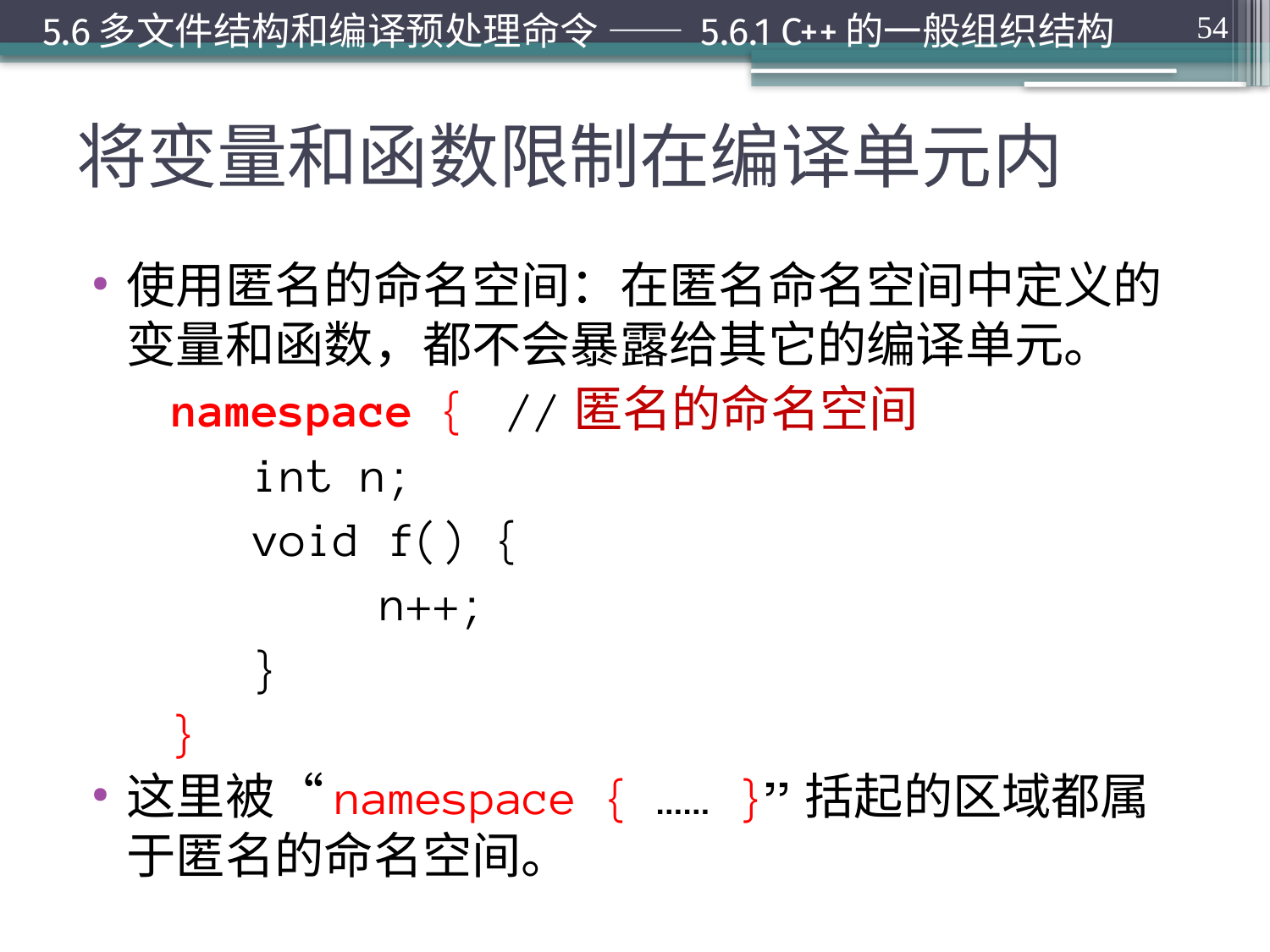

5.6多文件结构和编译预处理命令 —— 5.6.1 C++的一般组织结构
54
# 将变量和函数限制在编译单元内
使用匿名的命名空间：在匿名命名空间中定义的变量和函数，都不会暴露给其它的编译单元。
   namespace {	//匿名的命名空间
		int n;
		void f() {
			n++;
		}
   }
这里被“namespace { …… }”括起的区域都属于匿名的命名空间。